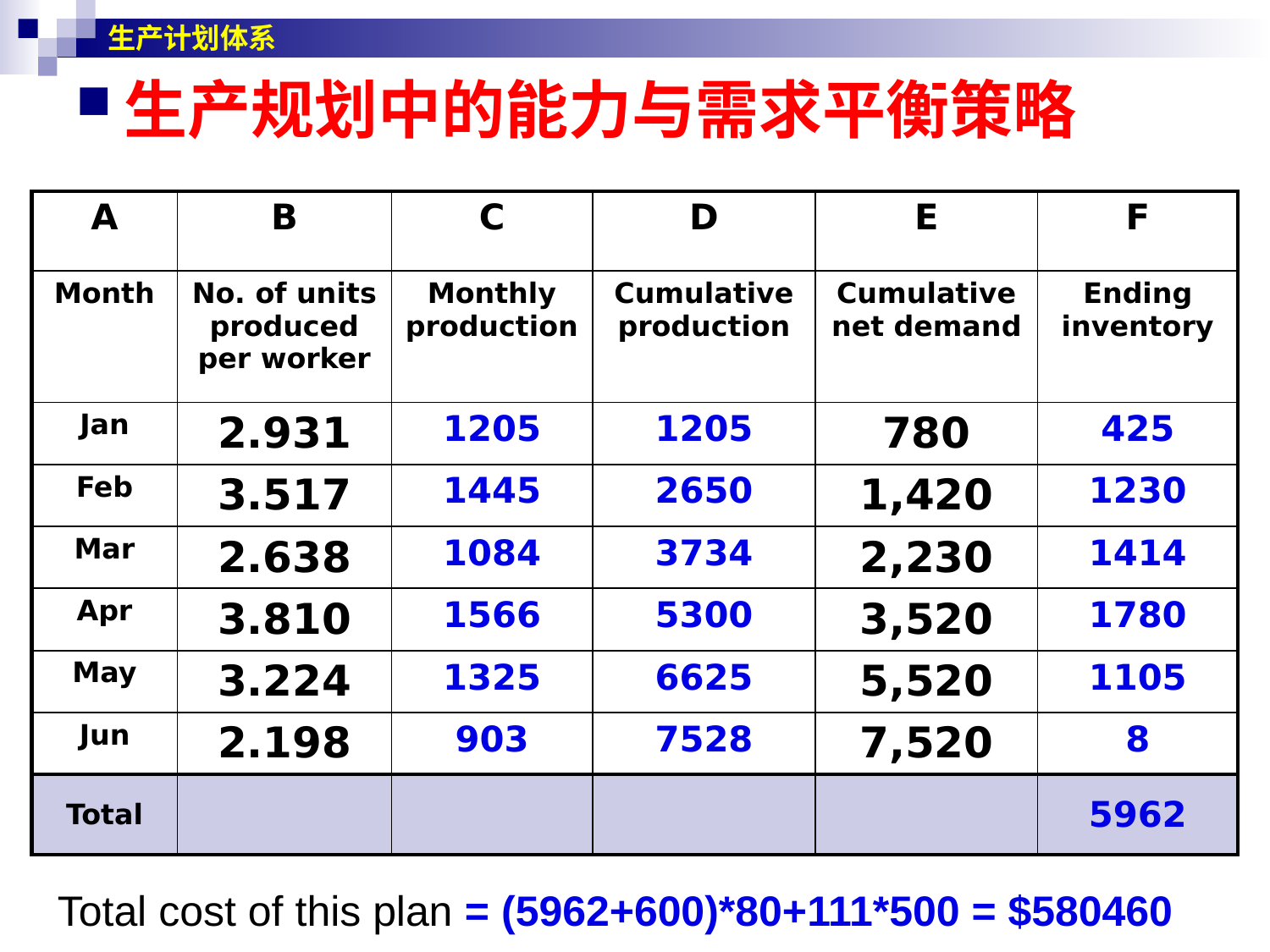

生产计划体系
生产规划中的能力与需求平衡策略
| A | B | C | D | E | F |
| --- | --- | --- | --- | --- | --- |
| Month | No. of units produced per worker | Monthly production | Cumulative production | Cumulative net demand | Ending inventory |
| Jan | 2.931 | 1205 | 1205 | 780 | 425 |
| Feb | 3.517 | 1445 | 2650 | 1,420 | 1230 |
| Mar | 2.638 | 1084 | 3734 | 2,230 | 1414 |
| Apr | 3.810 | 1566 | 5300 | 3,520 | 1780 |
| May | 3.224 | 1325 | 6625 | 5,520 | 1105 |
| Jun | 2.198 | 903 | 7528 | 7,520 | 8 |
| Total |  |  |  |  | 5962 |
Total cost of this plan = (5962+600)*80+111*500 = $580460